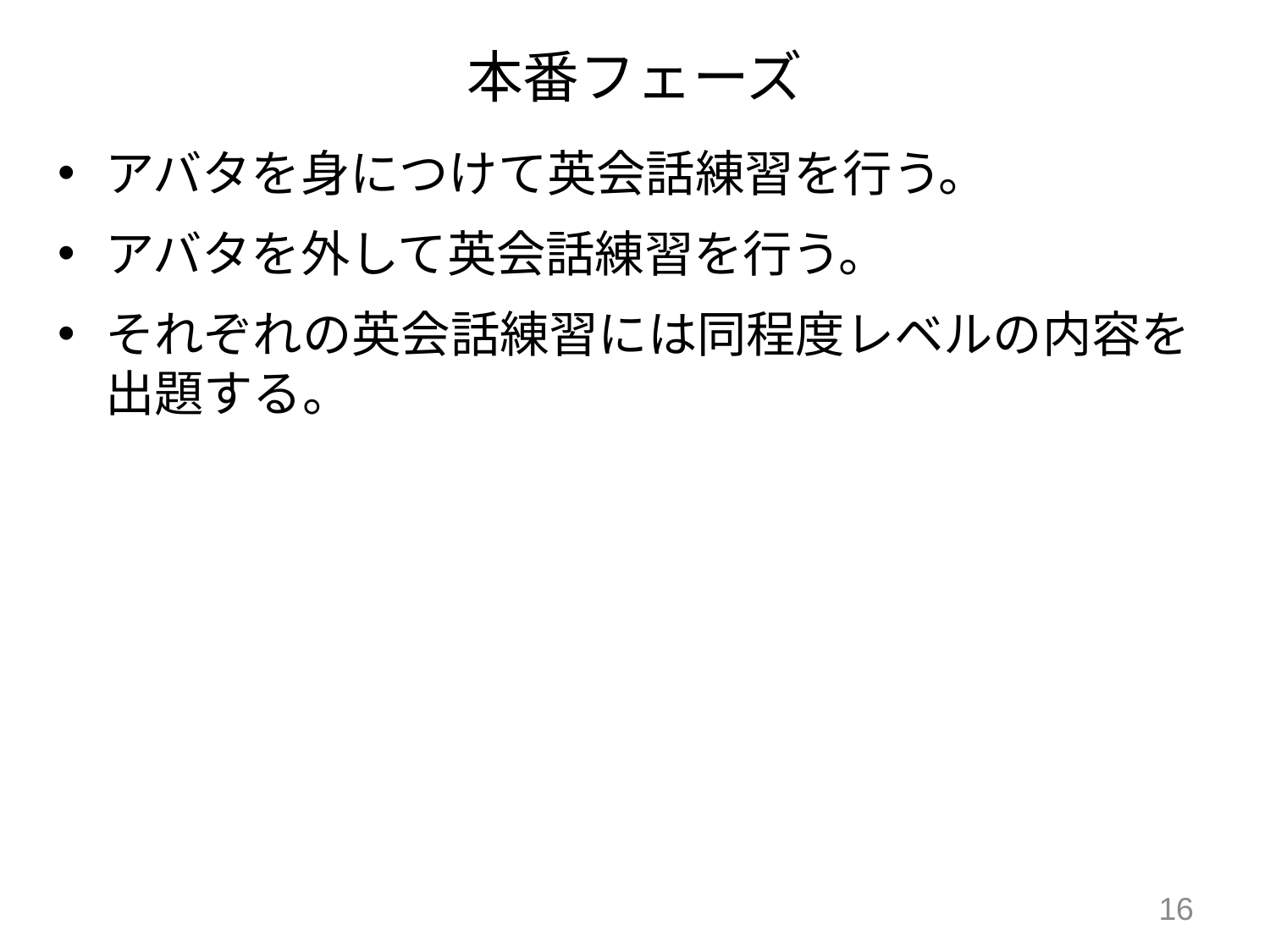

# 本番フェーズ
アバタを身につけて英会話練習を行う。
アバタを外して英会話練習を行う。
それぞれの英会話練習には同程度レベルの内容を出題する。
16